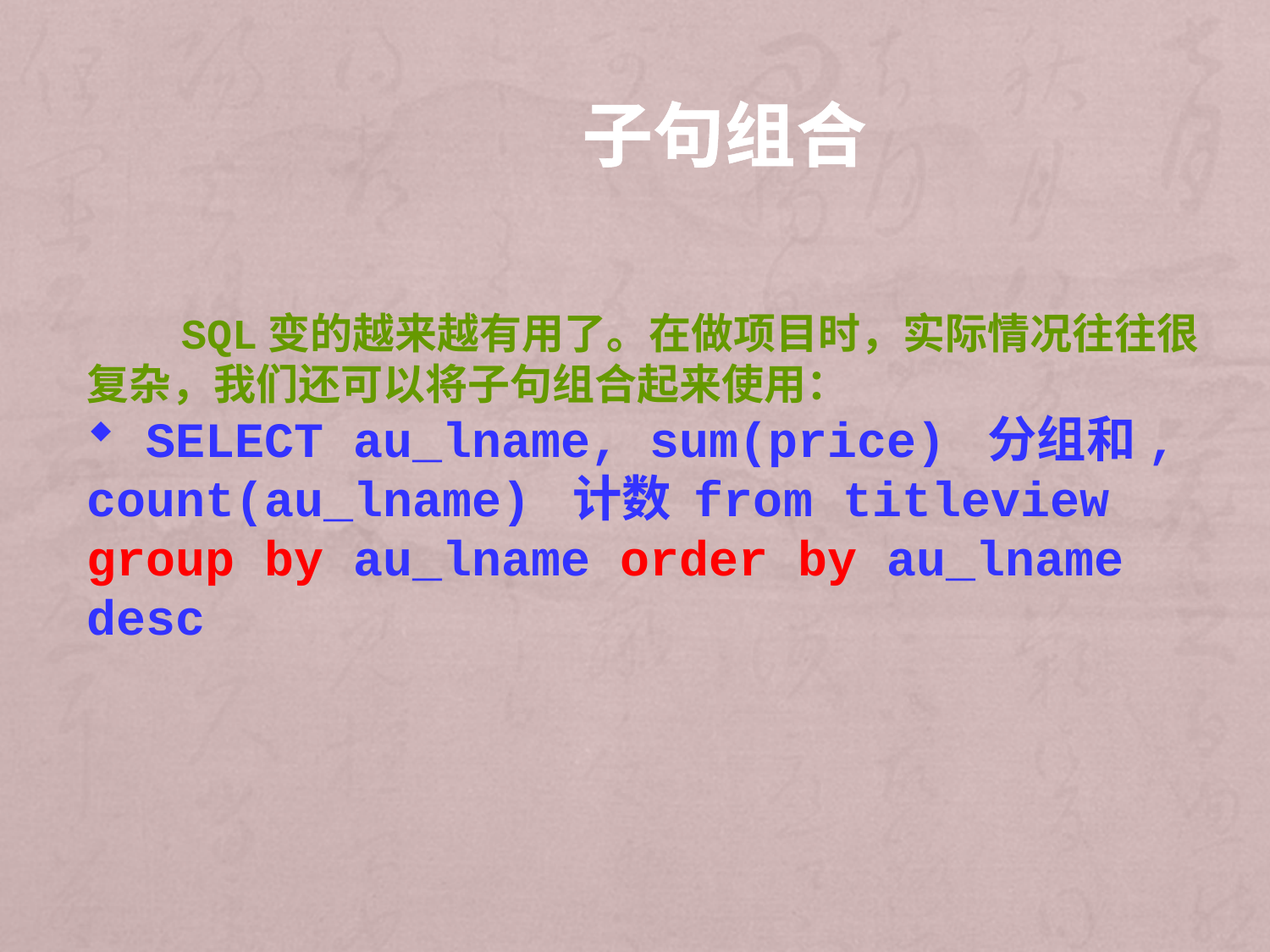

# 子句组合
　　SQL变的越来越有用了。在做项目时，实际情况往往很复杂，我们还可以将子句组合起来使用：
 SELECT au_lname, sum(price) 分组和, count(au_lname) 计数 from titleview group by au_lname order by au_lname desc